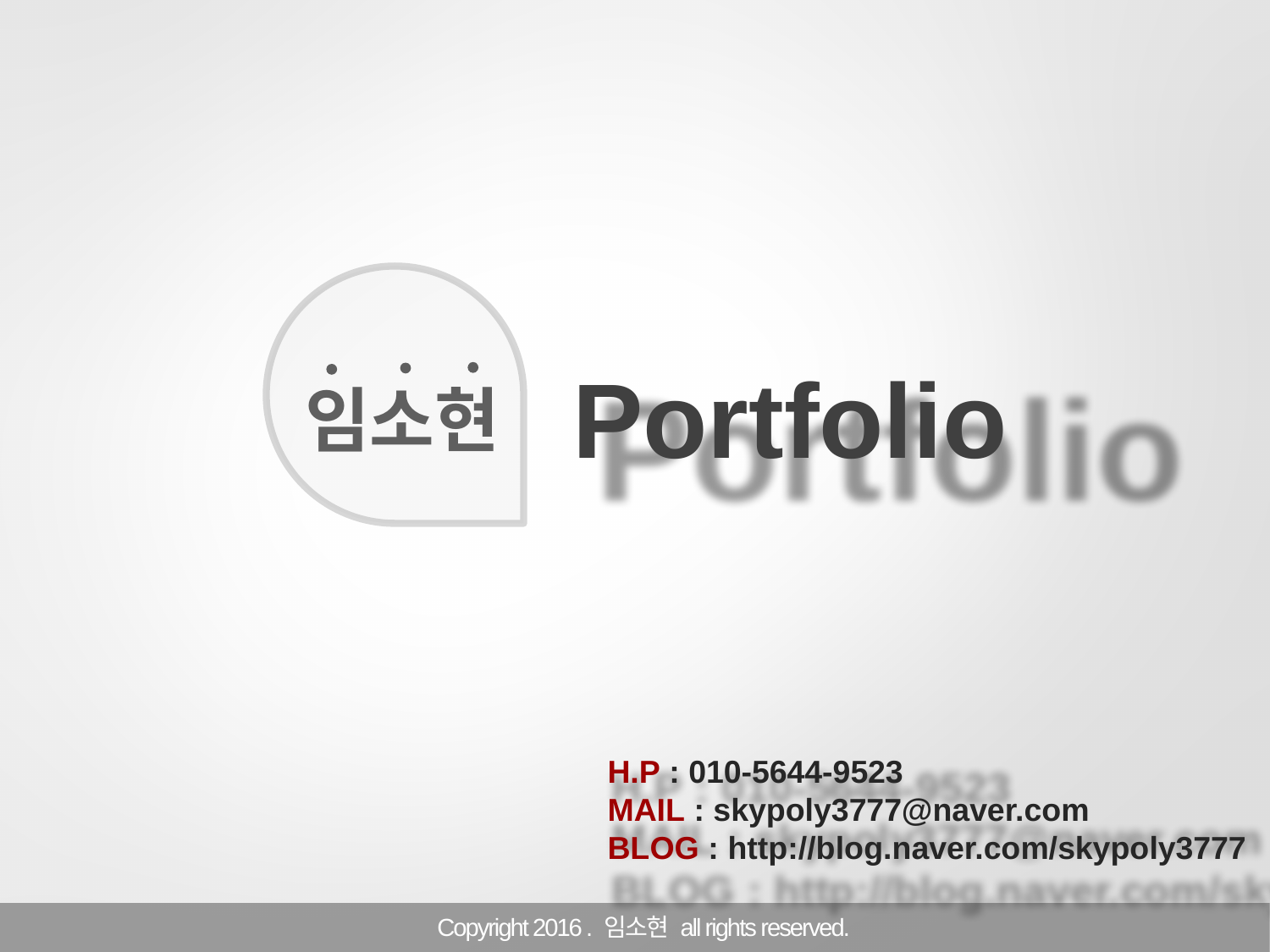

Portfolio

 임소현
H.P : 010-5644-9523
MAIL : skypoly3777@naver.com
BLOG : http://blog.naver.com/skypoly3777

Copyright 2016 . 임소현 all rights reserved.